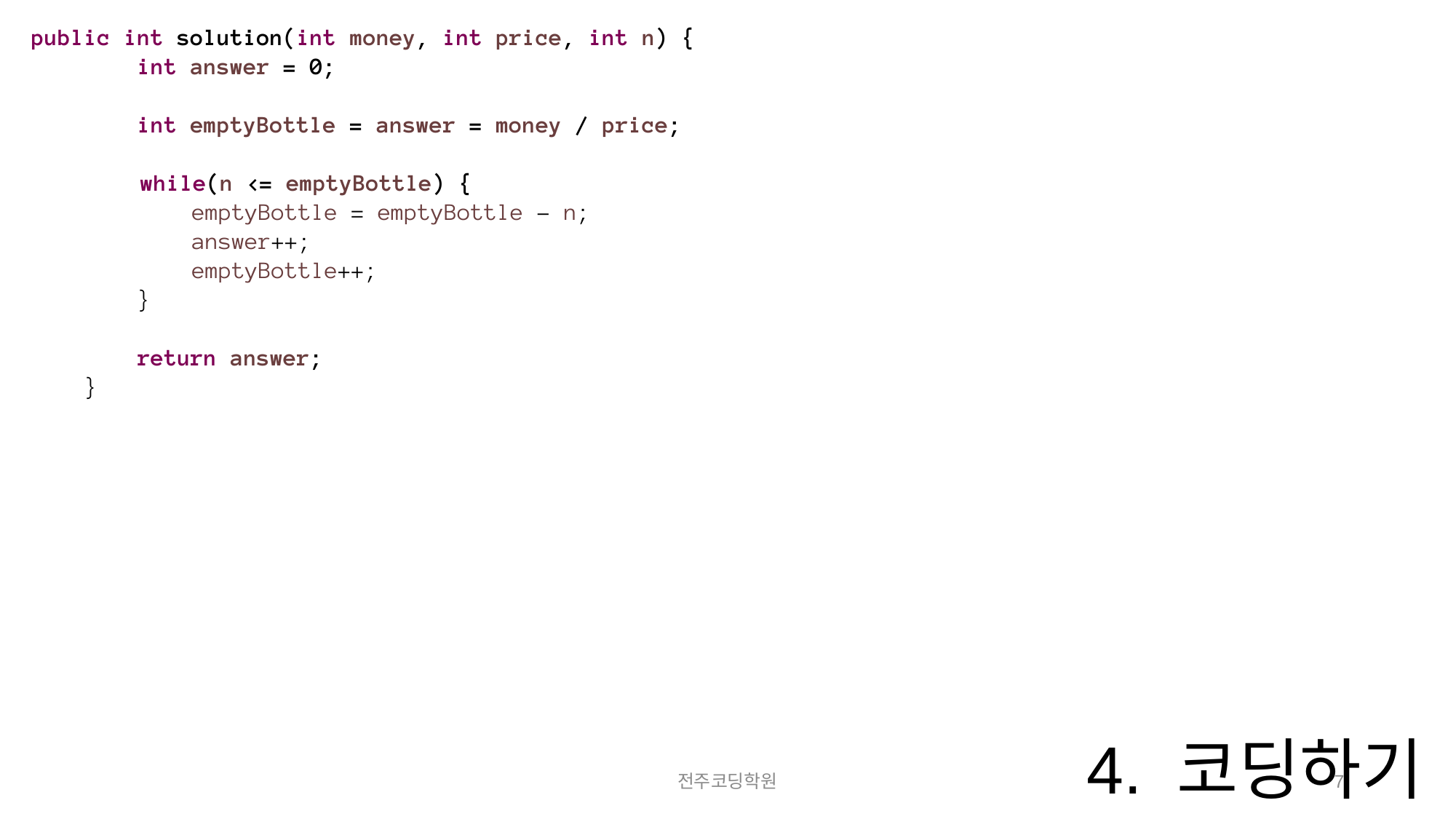

public int solution(int money, int price, int n) {
        int answer = 0;

        int emptyBottle = answer = money / price;

	while(n <= emptyBottle) {
        emptyBottle = emptyBottle - n;
        answer++;
        emptyBottle++;
        }

        return answer;
    }

# 4. 코딩하기
전주코딩학원
7